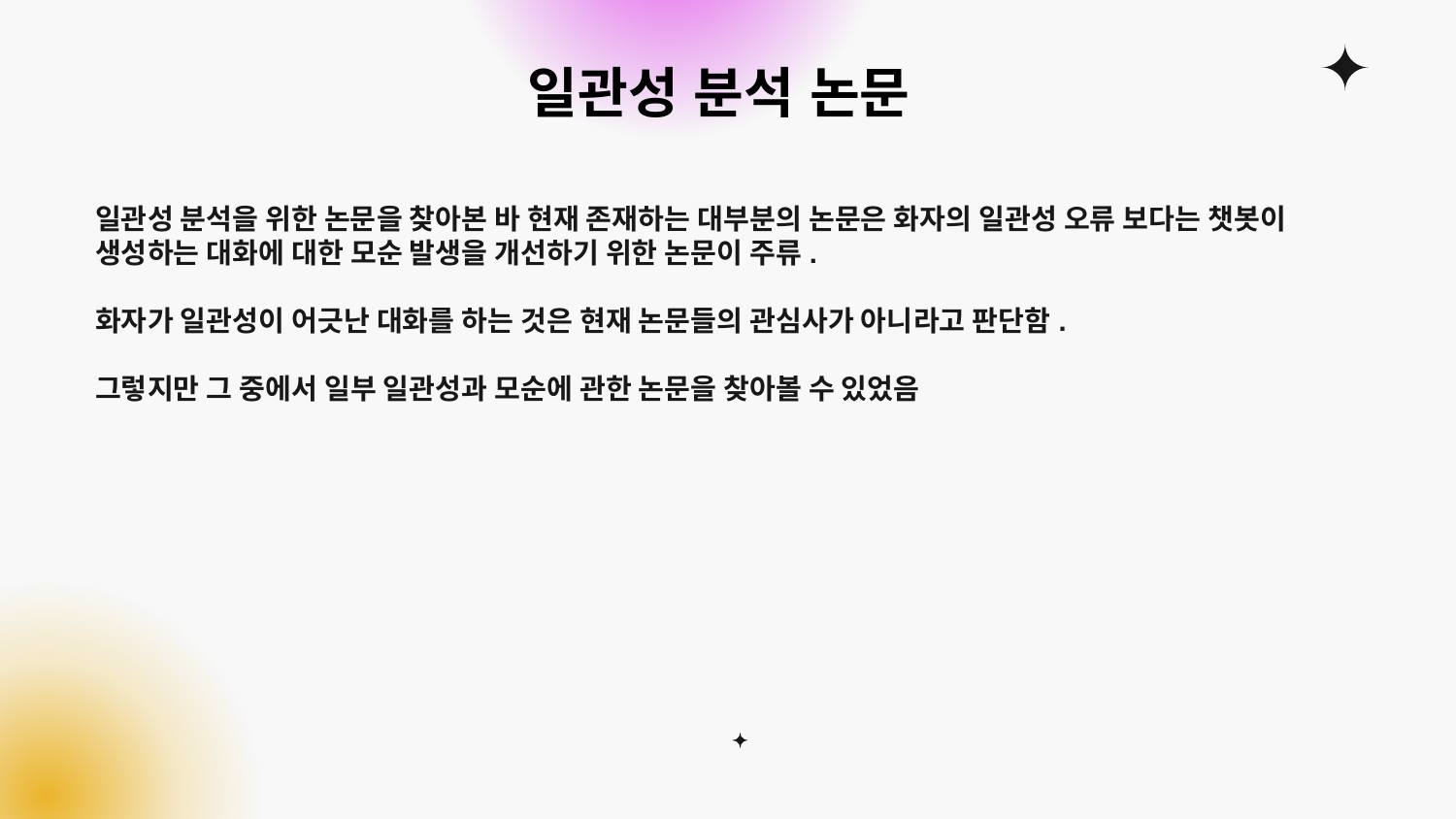

# 일관성 분석 논문

일관성 분석을 위한 논문을 찾아본 바 현재 존재하는 대부분의 논문은 화자의 일관성 오류 보다는 챗봇이 생성하는 대화에 대한 모순 발생을 개선하기 위한 논문이 주류.

화자가 일관성이 어긋난 대화를 하는 것은 현재 논문들의 관심사가 아니라고 판단함.

그렇지만 그 중에서 일부 일관성과 모순에 관한 논문을 찾아볼 수 있었음